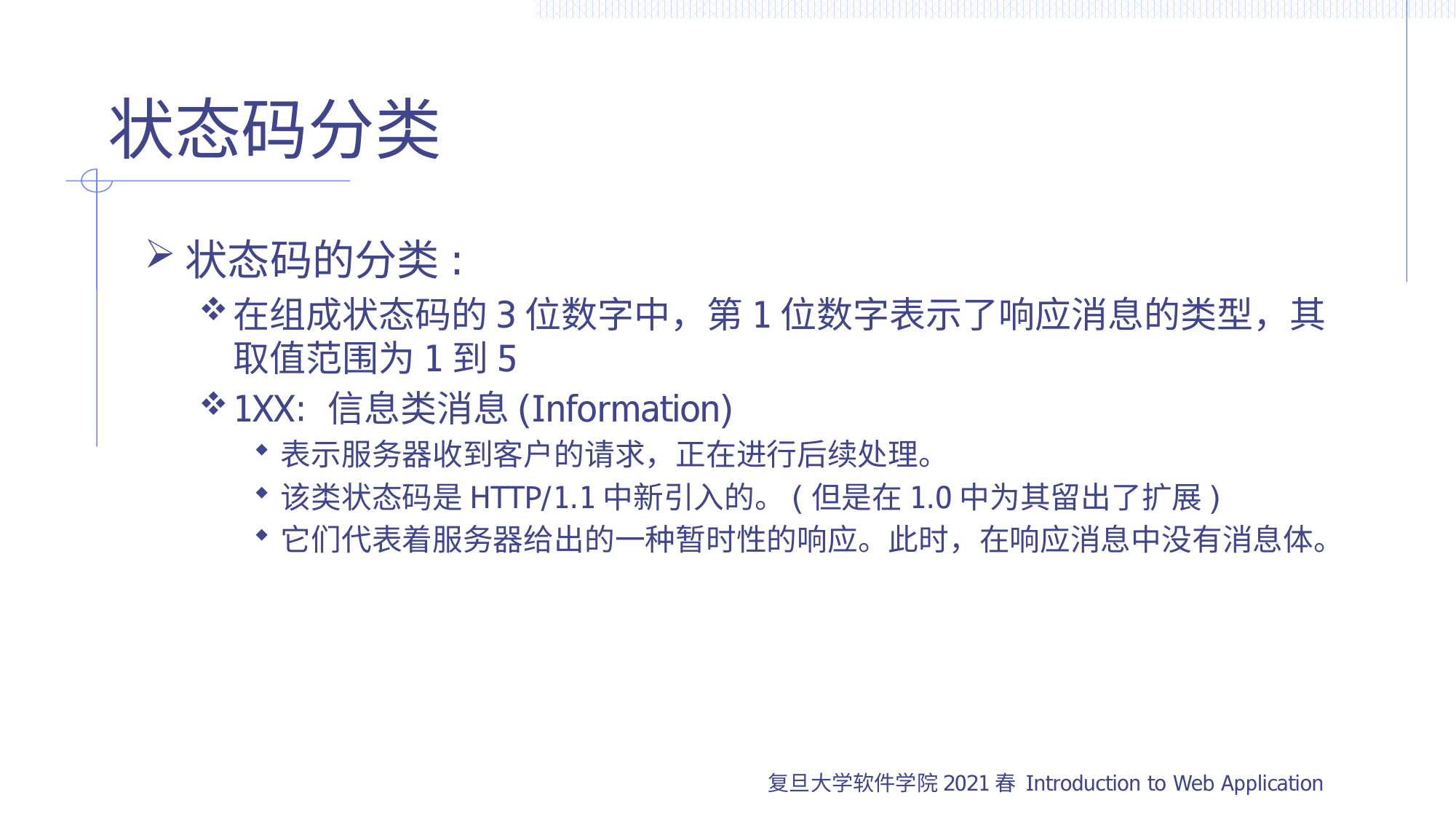

# 状态码分类
状态码的分类:
在组成状态码的3位数字中，第1位数字表示了响应消息的类型，其取值范围为1到5
1XX: 信息类消息(Information)
表示服务器收到客户的请求，正在进行后续处理。
该类状态码是HTTP/1.1中新引入的。(但是在1.0中为其留出了扩展)
它们代表着服务器给出的一种暂时性的响应。此时，在响应消息中没有消息体。